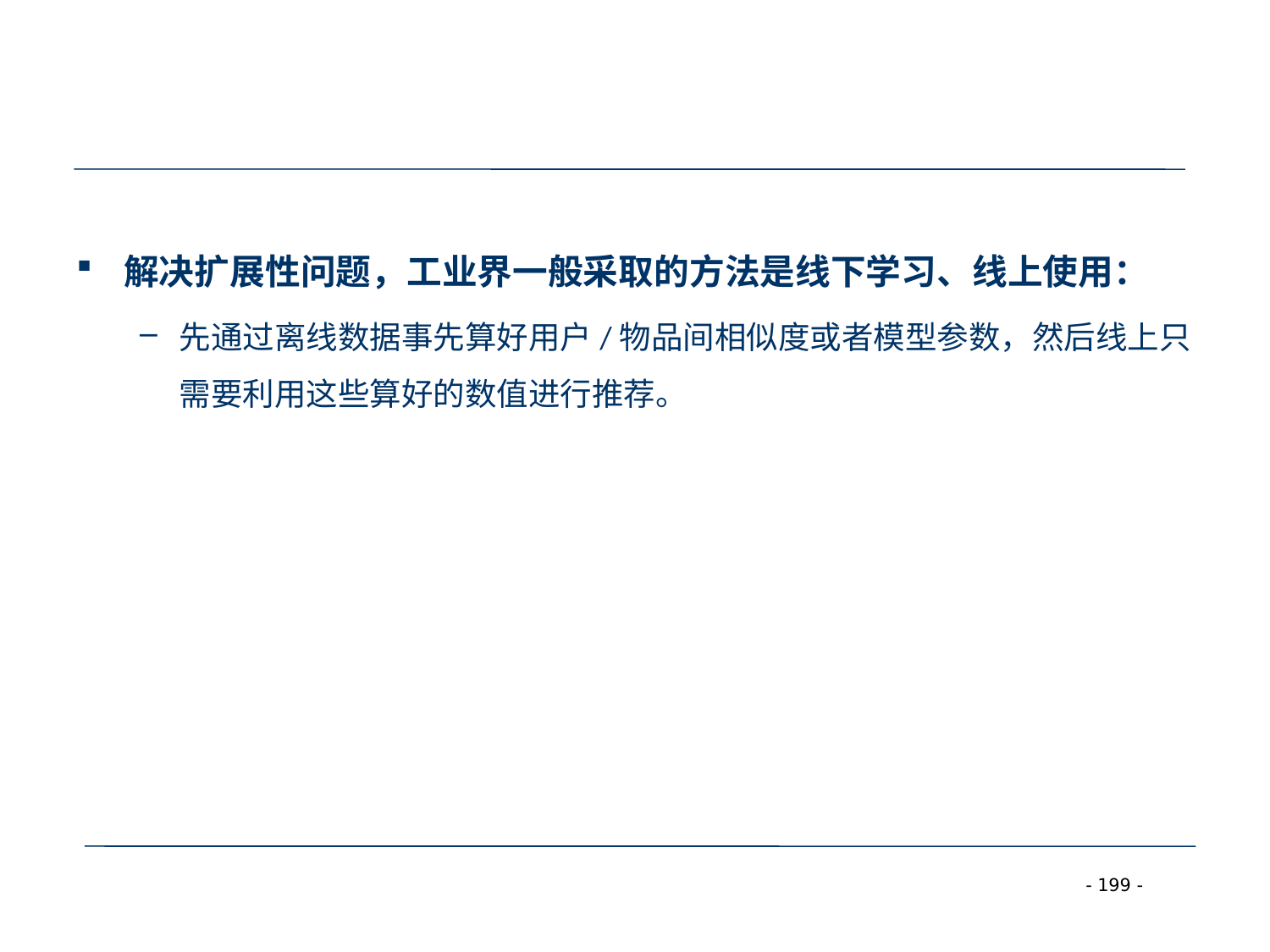

#
解决扩展性问题，工业界一般采取的方法是线下学习、线上使用：
先通过离线数据事先算好用户/物品间相似度或者模型参数，然后线上只需要利用这些算好的数值进行推荐。